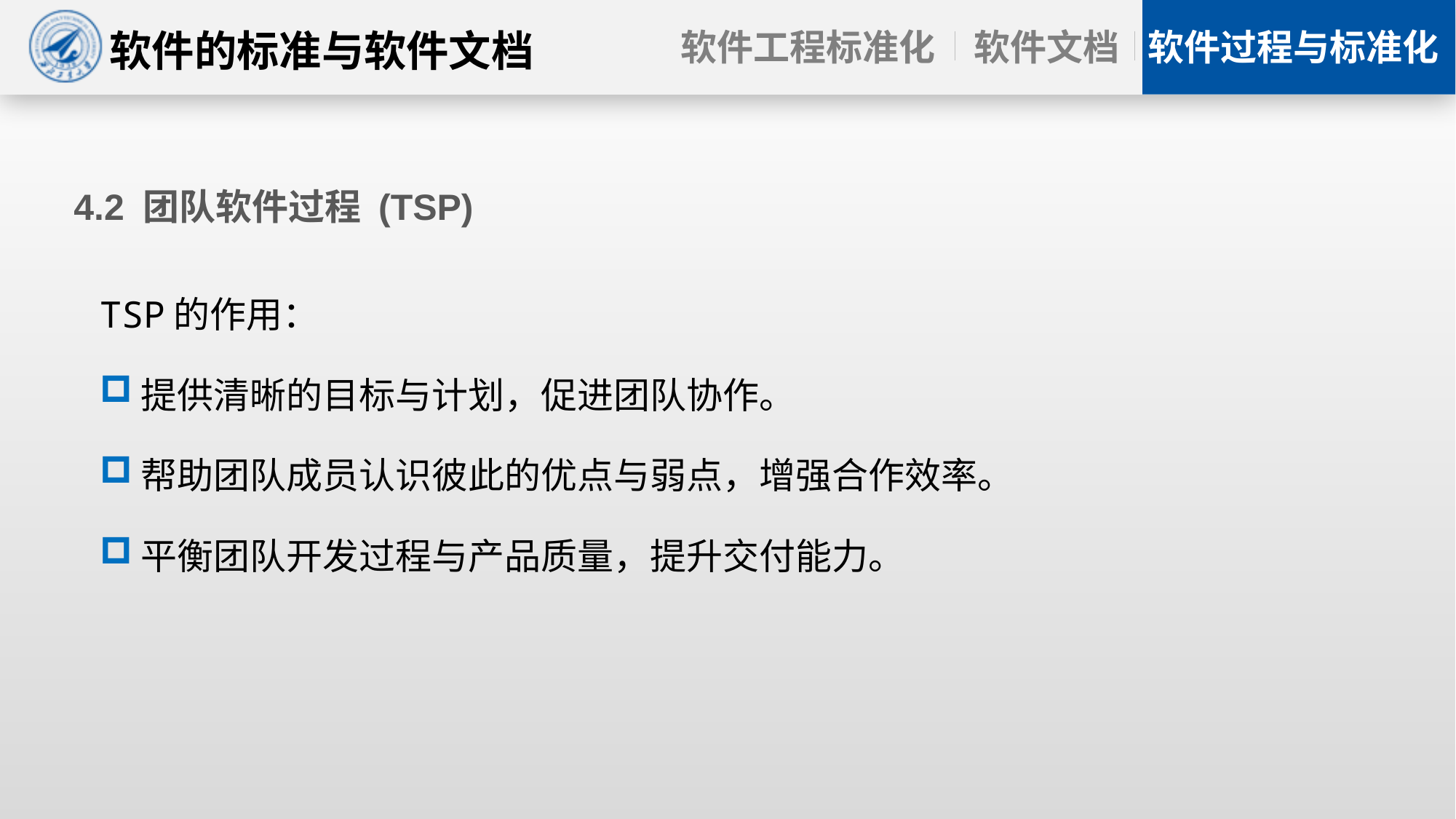

4.2 团队软件过程 (TSP)
TSP的作用：
提供清晰的目标与计划，促进团队协作。
帮助团队成员认识彼此的优点与弱点，增强合作效率。
平衡团队开发过程与产品质量，提升交付能力。